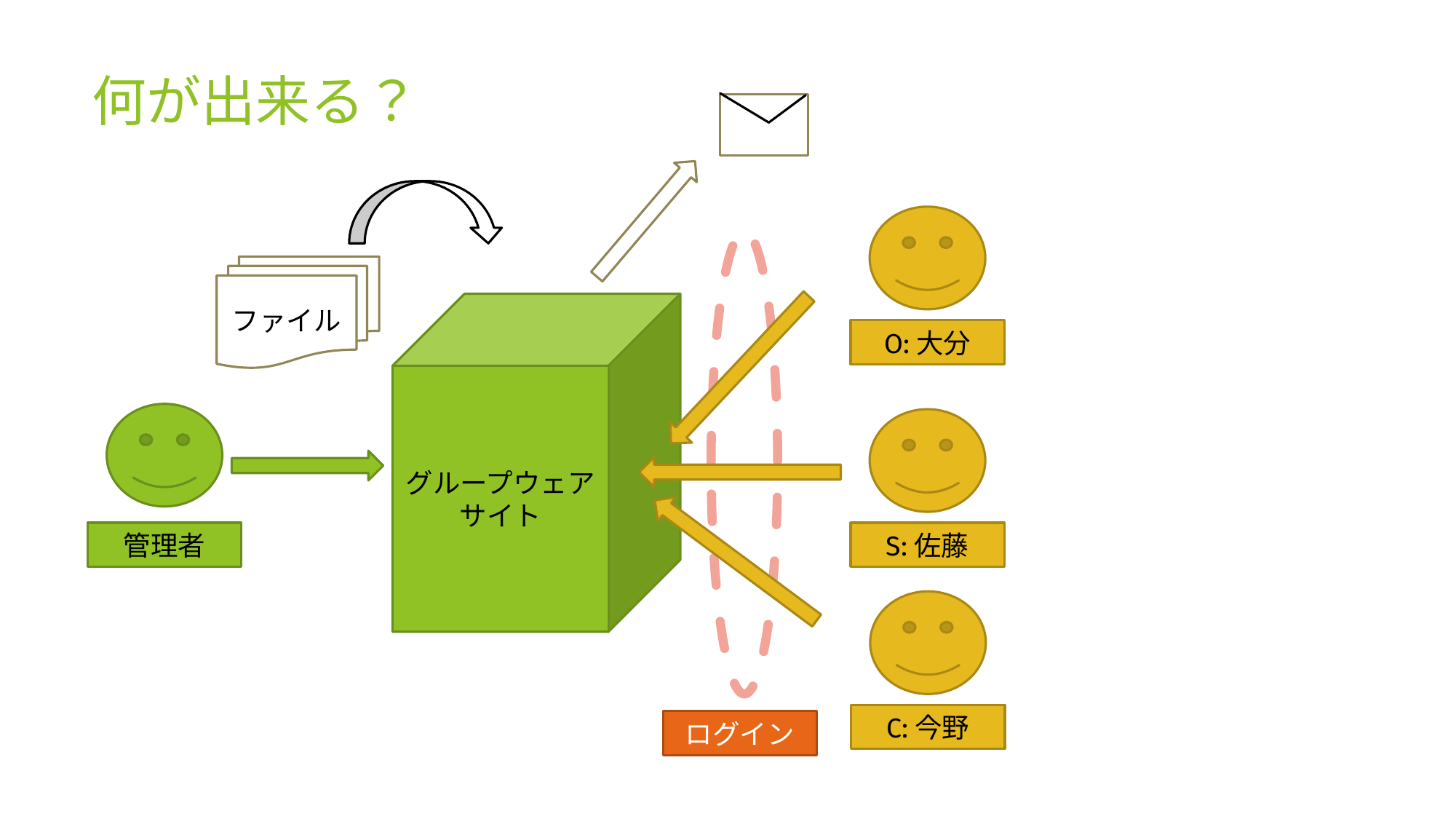

# 何が出来る？

ファイル

グループウェアサイト
O:大分

管理者
S:佐藤

C:今野
ログイン